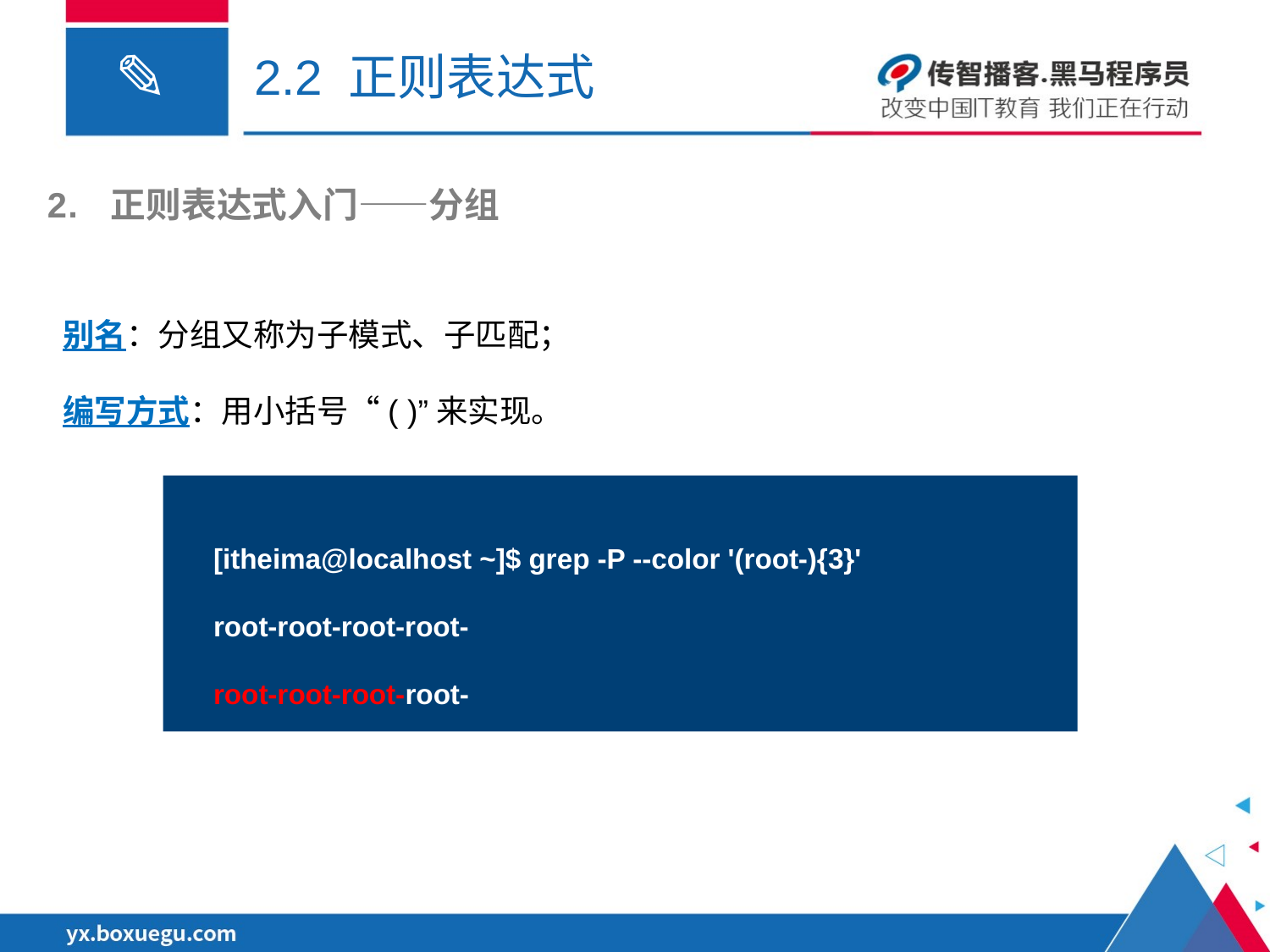

# 2.2 正则表达式
正则表达式入门——分组
别名：分组又称为子模式、子匹配；
编写方式：用小括号“( )”来实现。

[itheima@localhost ~]$ grep -P --color '(root-){3}'
root-root-root-root-
root-root-root-root-